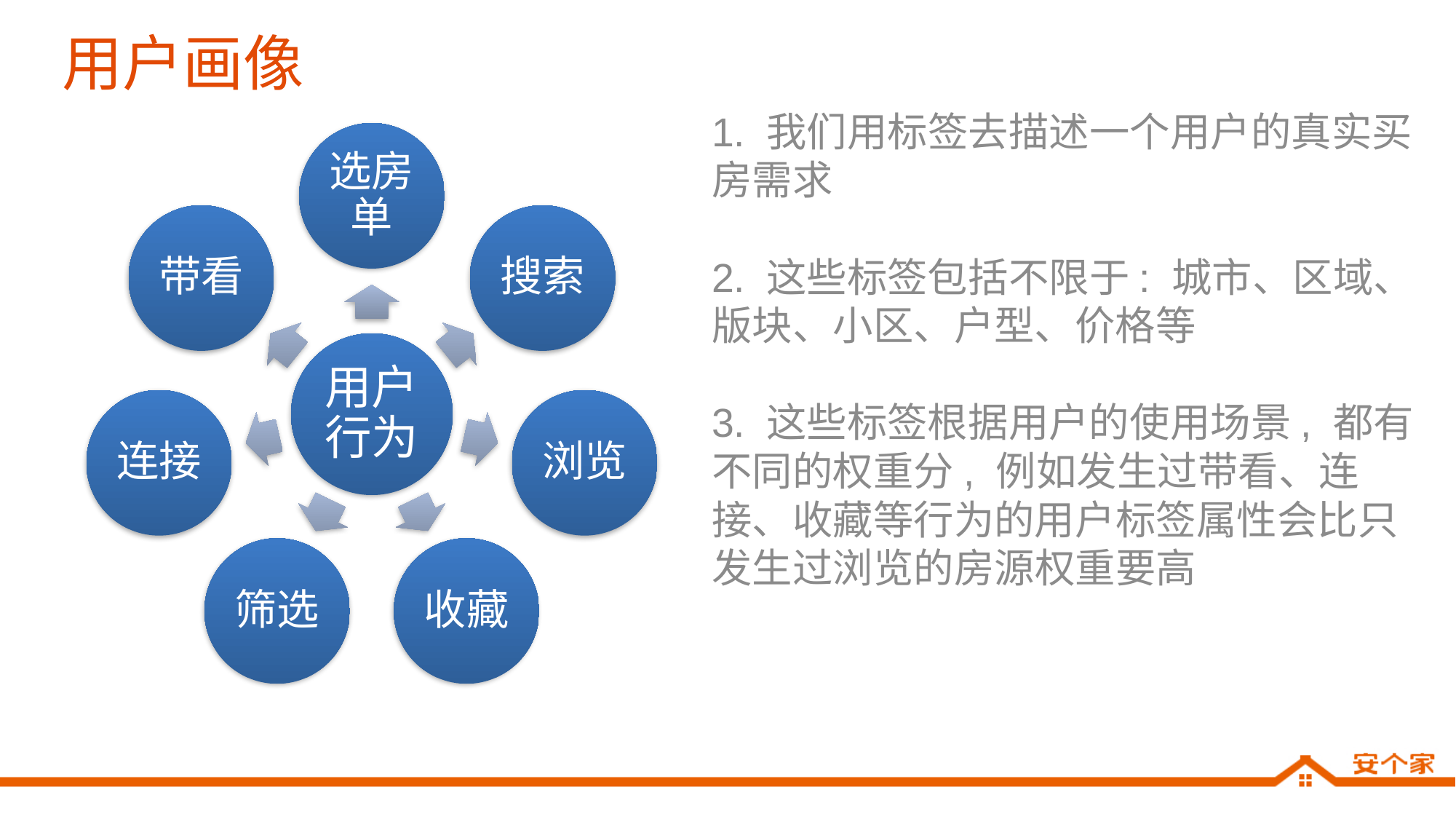

# 用户画像
1. 我们用标签去描述一个用户的真实买房需求

2. 这些标签包括不限于: 城市、区域、版块、小区、户型、价格等

3. 这些标签根据用户的使用场景, 都有不同的权重分, 例如发生过带看、连接、收藏等行为的用户标签属性会比只发生过浏览的房源权重要高

用户行为

选房单

搜索

浏览

收藏

筛选

连接

带看